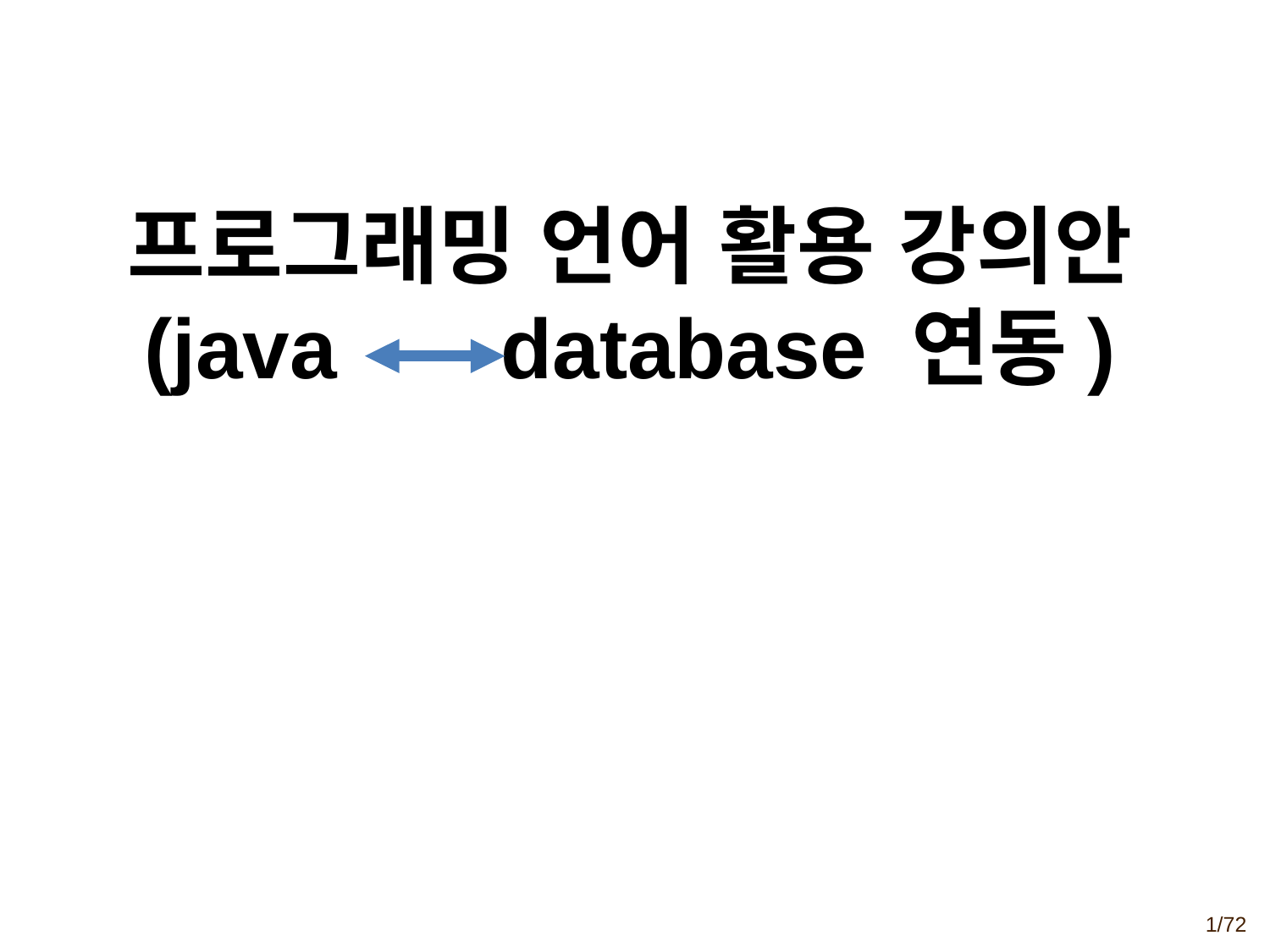

프로그래밍 언어 활용 강의안
(java       database 연동)